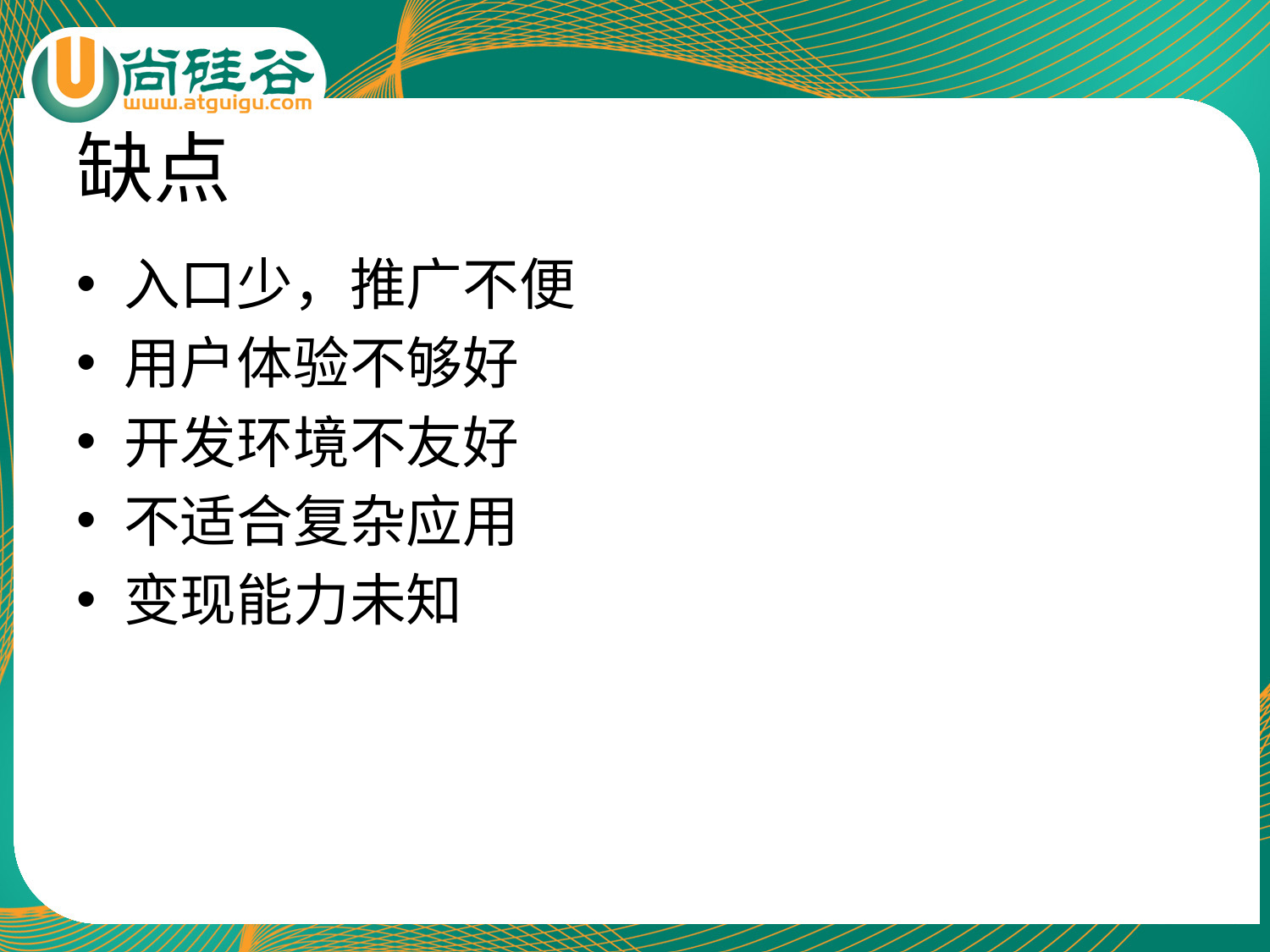

# 缺点
入口少，推广不便
用户体验不够好
开发环境不友好
不适合复杂应用
变现能力未知